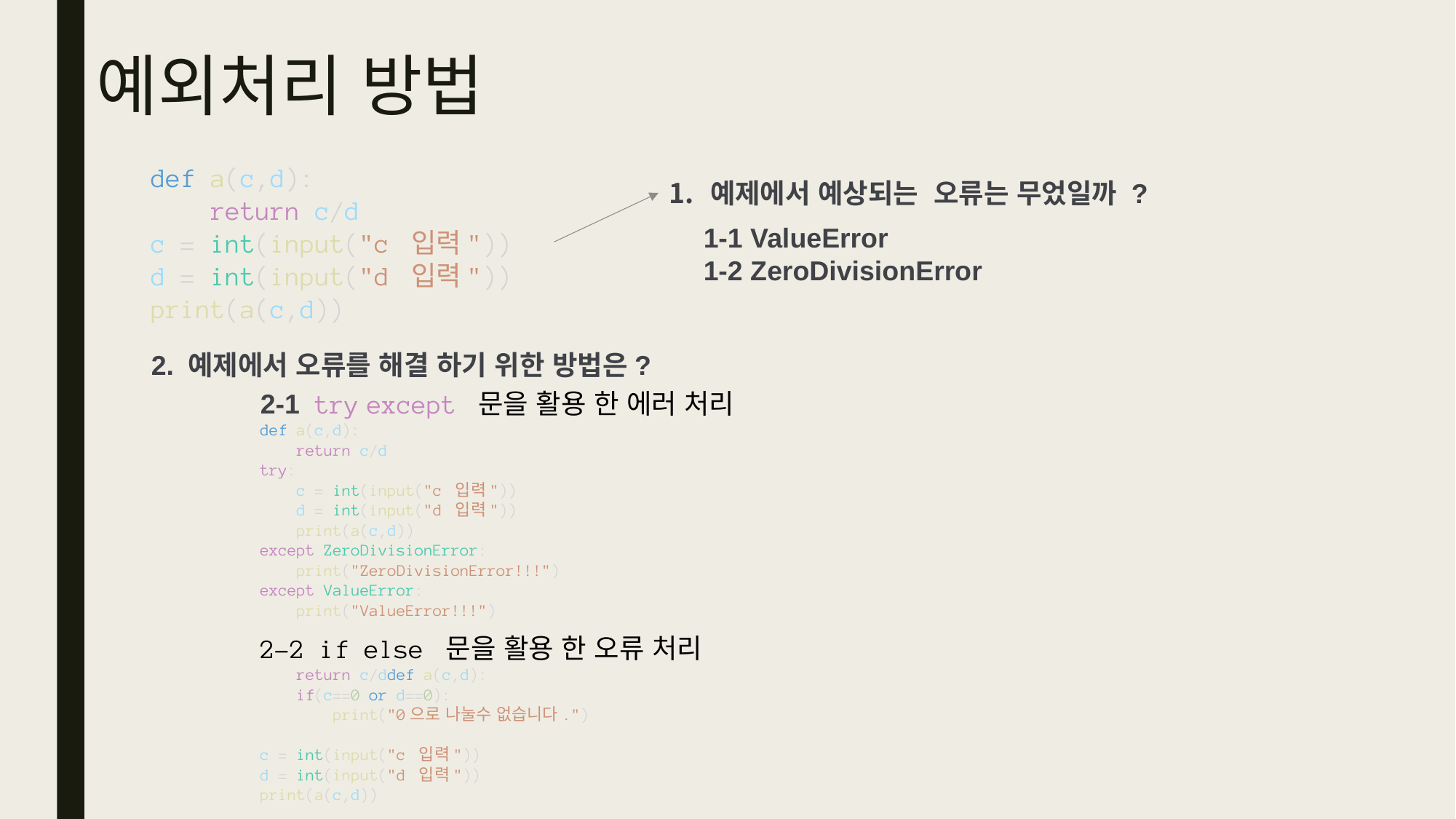

# 예외처리 방법
def a(c,d):
    return c/d
c = int(input("c 입력"))
d = int(input("d 입력"))
print(a(c,d))
예제에서 예상되는  오류는 무었일까 ?
 1-1 ValueError
 1-2 ZeroDivisionError
2. 예제에서 오류를 해결 하기 위한 방법은?
	2-1  try except 문을 활용 한 에러 처리
def a(c,d):
    return c/d
try:
    c = int(input("c 입력"))
    d = int(input("d 입력"))
    print(a(c,d))
except ZeroDivisionError:
    print("ZeroDivisionError!!!")
except ValueError:
    print("ValueError!!!")
 	2-2 if else 문을 활용 한 오류 처리
    return c/ddef a(c,d):
    if(c==0 or d==0):
        print("0으로 나눌수 없습니다.")

c = int(input("c 입력"))
d = int(input("d 입력"))
print(a(c,d))